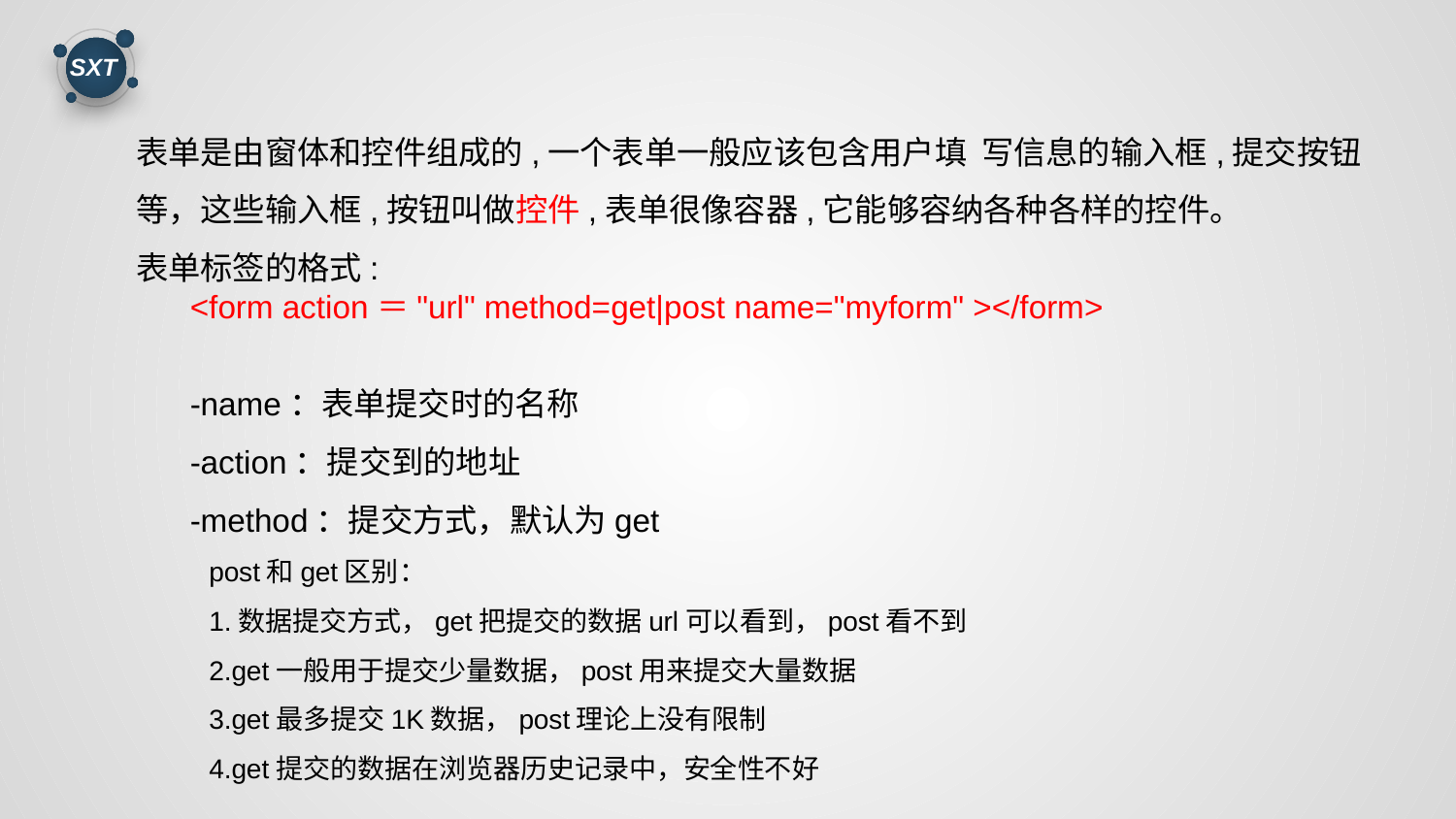

表单是由窗体和控件组成的,一个表单一般应该包含用户填  写信息的输入框,提交按钮等，这些输入框,按钮叫做控件,表单很像容器,它能够容纳各种各样的控件。
表单标签的格式:
      <form action＝"url" method=get|post name="myform" ></form>

      -name：表单提交时的名称
      -action：提交到的地址
      -method：提交方式，默认为get
post和get区别：
1.数据提交方式，get把提交的数据url可以看到，post看不到
2.get一般用于提交少量数据，post用来提交大量数据
3.get最多提交1K数据，post理论上没有限制
4.get提交的数据在浏览器历史记录中，安全性不好